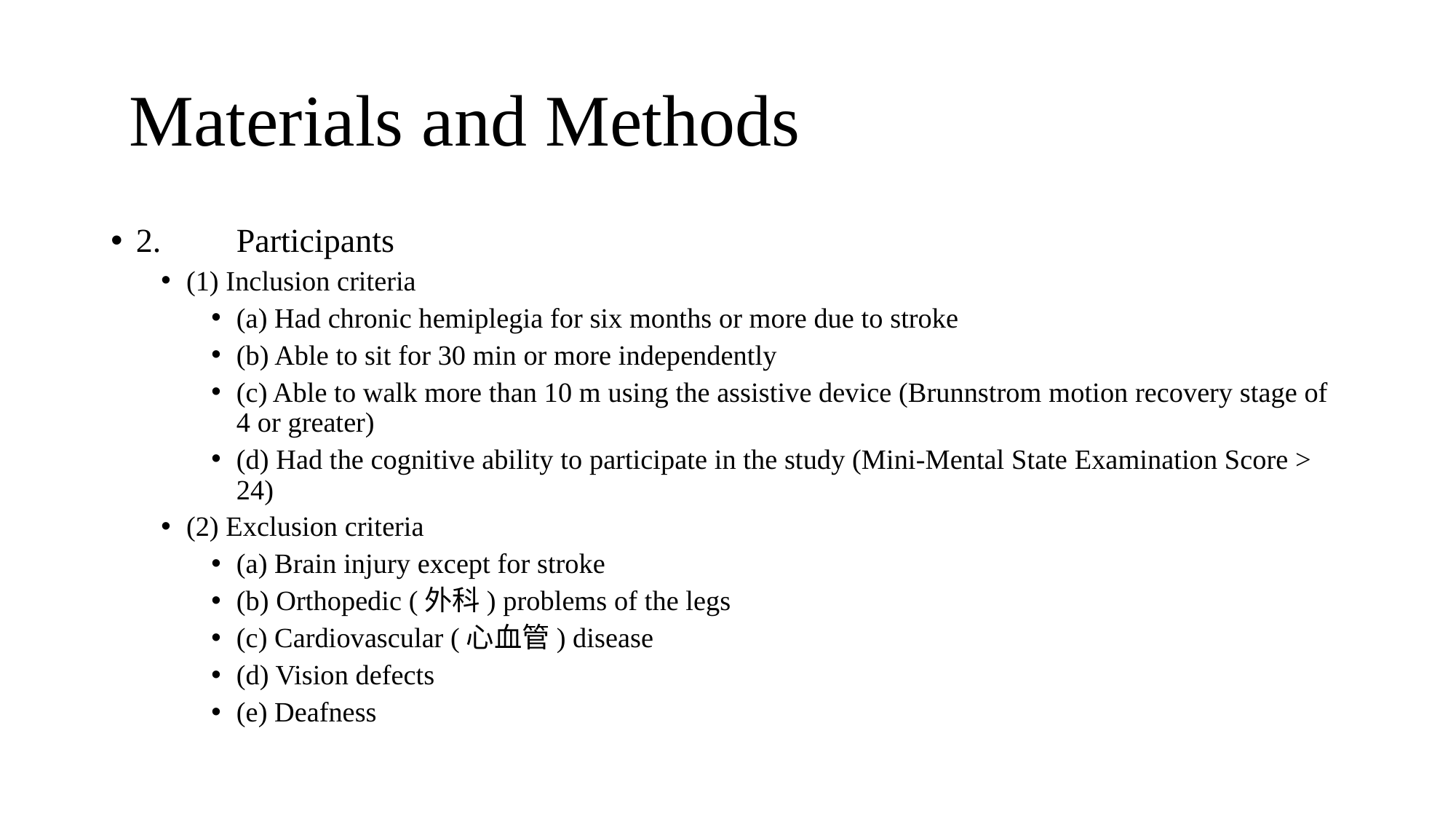

# Materials and Methods
2.	Participants
(1) Inclusion criteria
(a) Had chronic hemiplegia for six months or more due to stroke
(b) Able to sit for 30 min or more independently
(c) Able to walk more than 10 m using the assistive device (Brunnstrom motion recovery stage of 4 or greater)
(d) Had the cognitive ability to participate in the study (Mini-Mental State Examination Score > 24)
(2) Exclusion criteria
(a) Brain injury except for stroke
(b) Orthopedic (外科) problems of the legs
(c) Cardiovascular (心血管) disease
(d) Vision defects
(e) Deafness